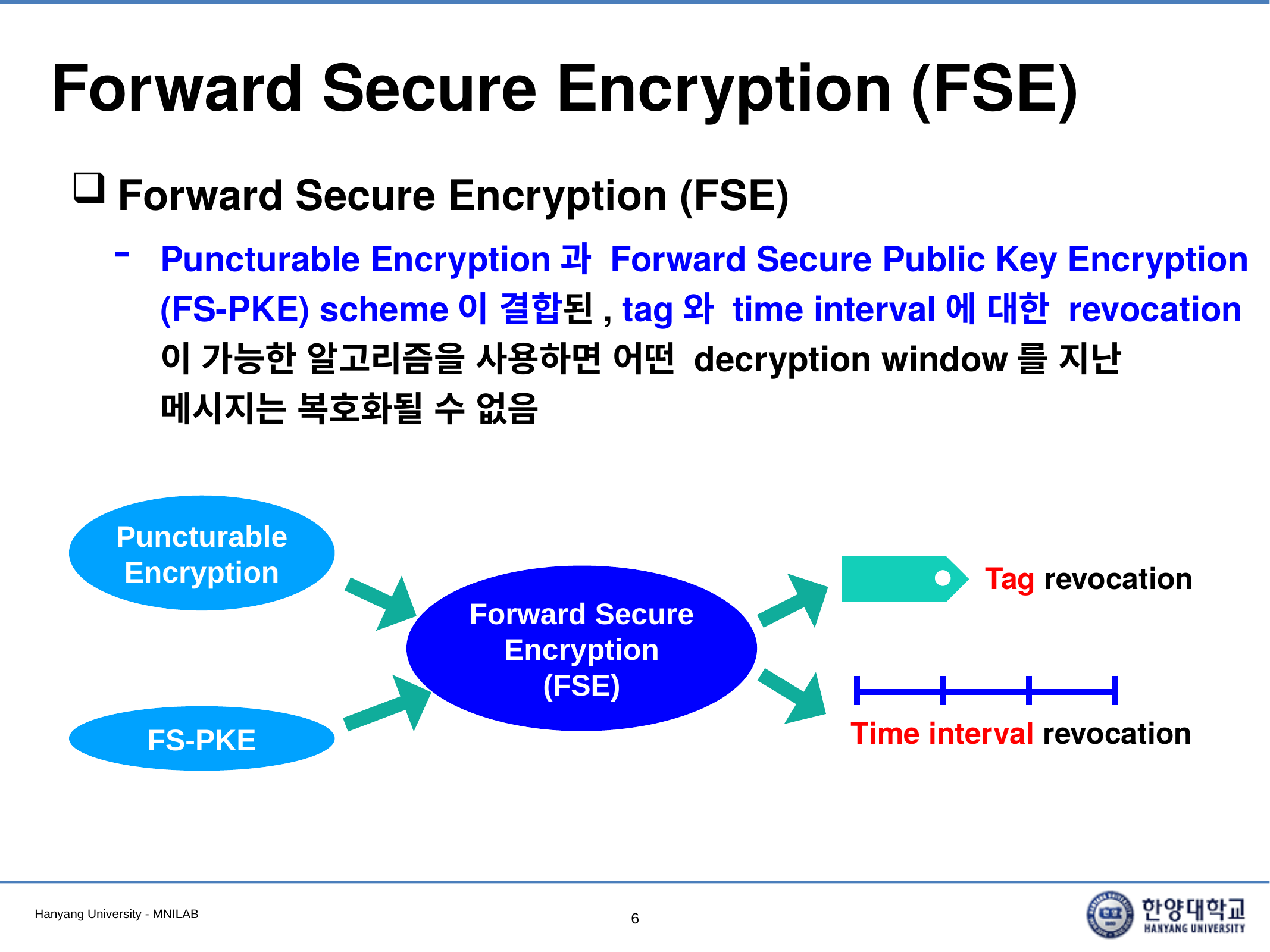

# Forward Secure Encryption (FSE)
Forward Secure Encryption (FSE)
Puncturable Encryption과 Forward Secure Public Key Encryption (FS-PKE) scheme이 결합된, tag와 time interval에 대한 revocation이 가능한 알고리즘을 사용하면 어떤 decryption window를 지난 메시지는 복호화될 수 없음
Puncturable Encryption
Tag revocation

Forward Secure
Encryption (FSE)

FS-PKE
Time interval revocation
6